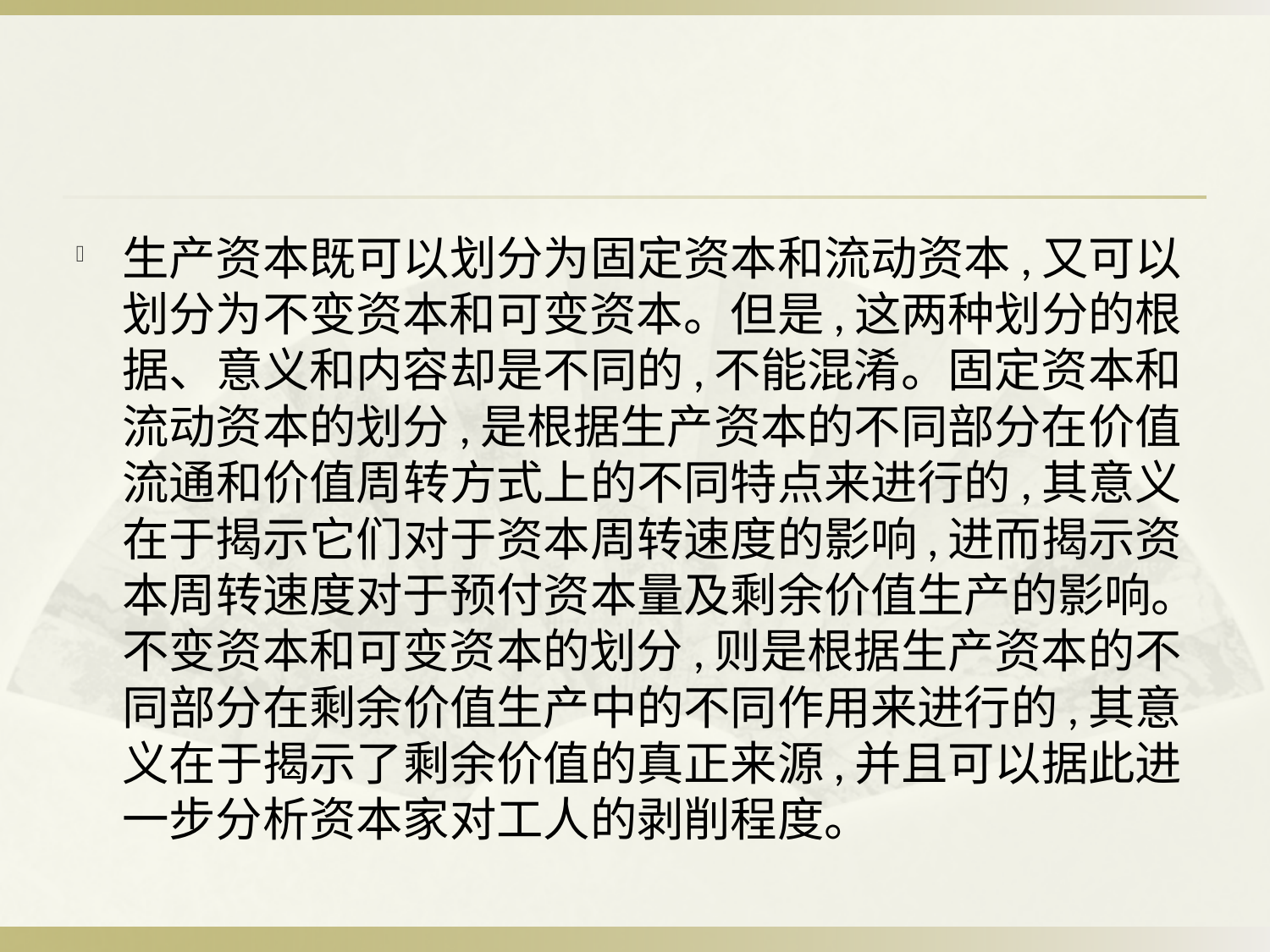

#
生产资本既可以划分为固定资本和流动资本,又可以划分为不变资本和可变资本。但是,这两种划分的根据、意义和内容却是不同的,不能混淆。固定资本和流动资本的划分,是根据生产资本的不同部分在价值流通和价值周转方式上的不同特点来进行的,其意义在于揭示它们对于资本周转速度的影响,进而揭示资本周转速度对于预付资本量及剩余价值生产的影响。不变资本和可变资本的划分,则是根据生产资本的不同部分在剩余价值生产中的不同作用来进行的,其意义在于揭示了剩余价值的真正来源,并且可以据此进一步分析资本家对工人的剥削程度。